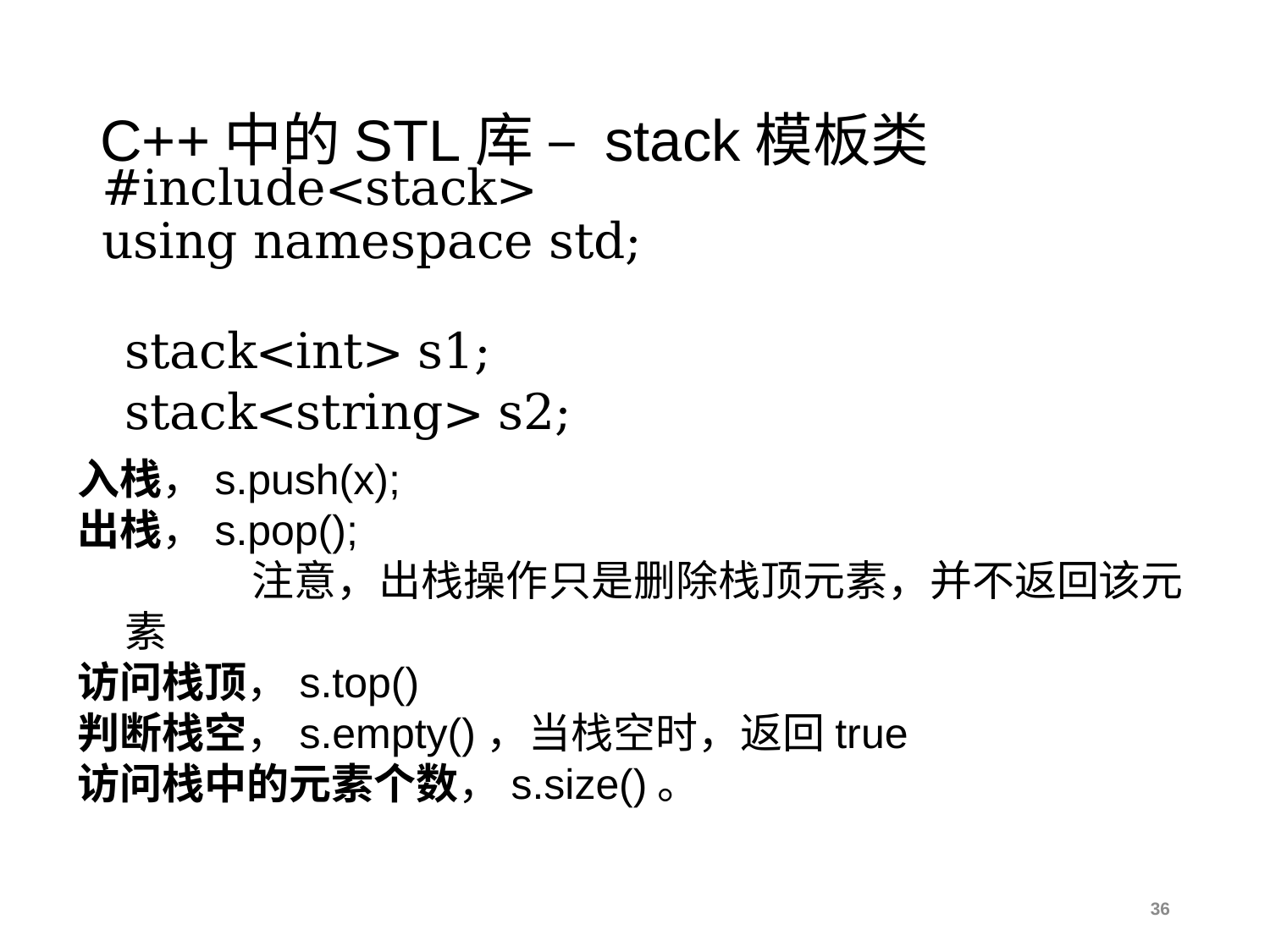

# C++中的STL库 – stack模板类
	#include<stack>
	using namespace std;
	stack<int> s1;
stack<string> s2;
入栈，s.push(x);
出栈，s.pop();
		注意，出栈操作只是删除栈顶元素，并不返回该元素
访问栈顶，s.top()
判断栈空，s.empty()，当栈空时，返回true
访问栈中的元素个数，s.size()。
36